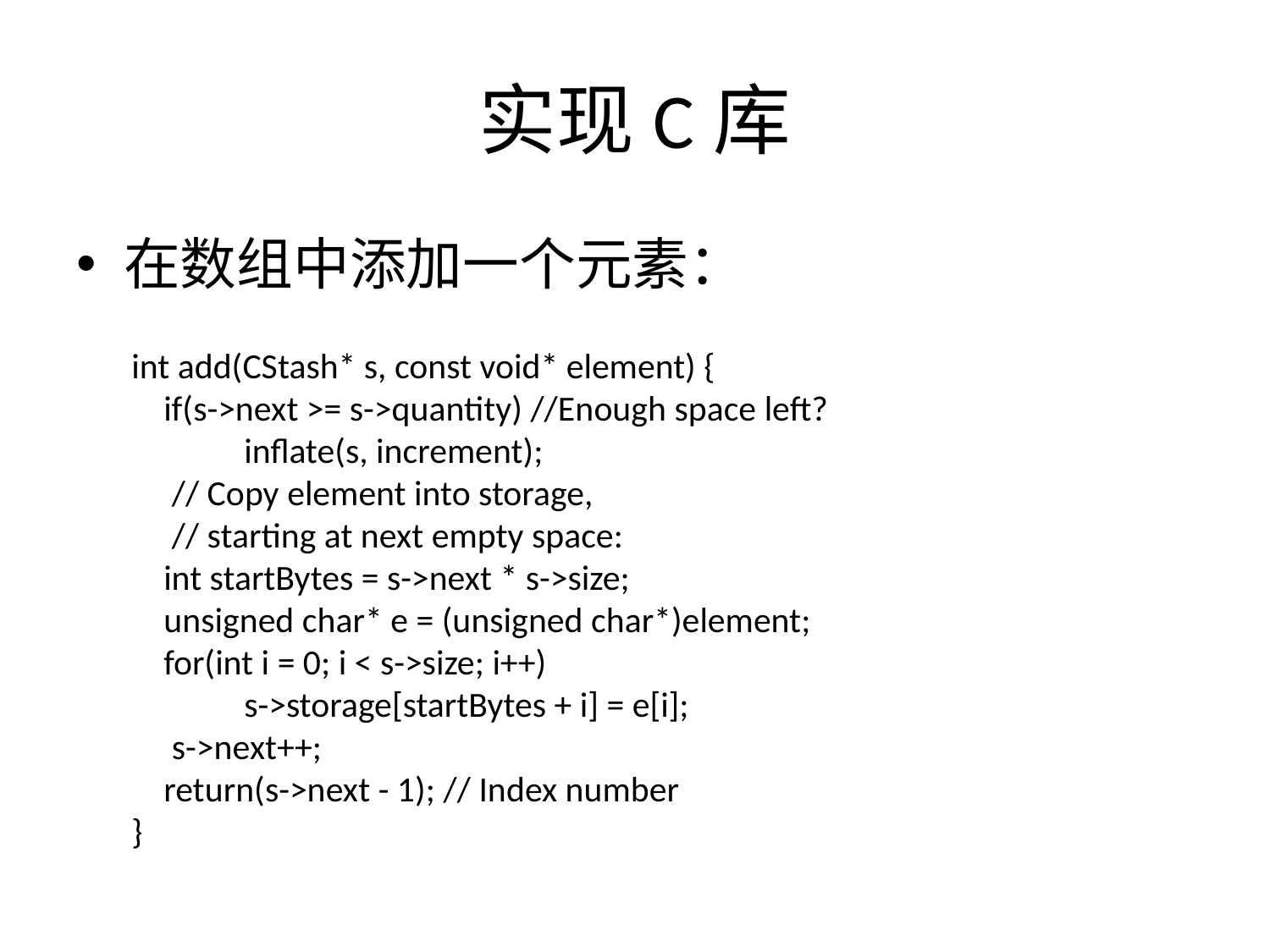

# 实现C库
在数组中添加一个元素：
int add(CStash* s, const void* element) {
    if(s->next >= s->quantity) //Enough space left?
              inflate(s, increment);
     // Copy element into storage,
     // starting at next empty space:
    int startBytes = s->next * s->size;
    unsigned char* e = (unsigned char*)element;
    for(int i = 0; i < s->size; i++)
              s->storage[startBytes + i] = e[i];
     s->next++;
    return(s->next - 1); // Index number
}